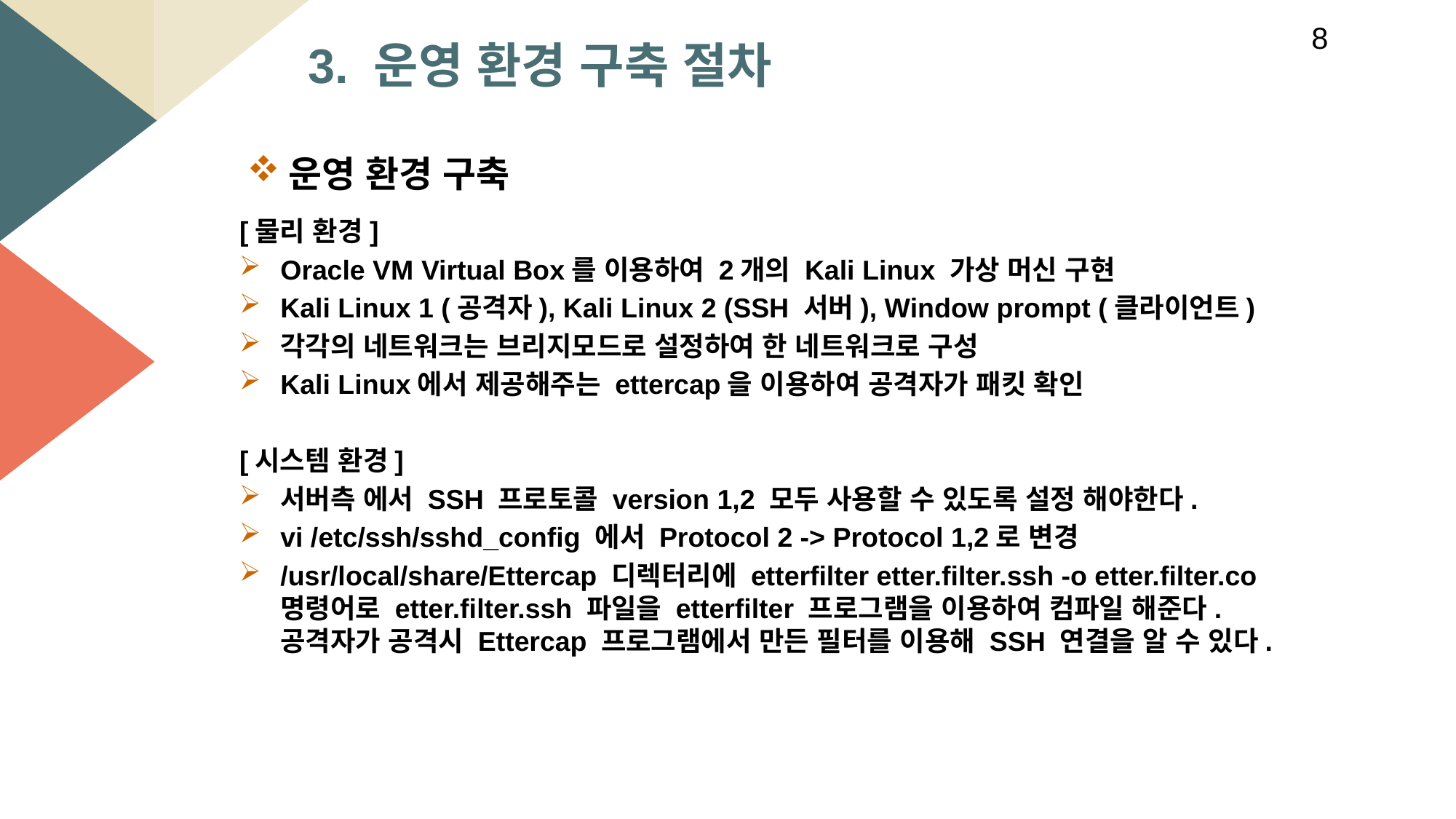

8
3. 운영 환경 구축 절차

운영 환경 구축

[물리 환경]
Oracle VM Virtual Box를 이용하여 2개의 Kali Linux 가상 머신 구현
Kali Linux 1 (공격자), Kali Linux 2 (SSH 서버), Window prompt (클라이언트)
각각의 네트워크는 브리지모드로 설정하여 한 네트워크로 구성
Kali Linux에서 제공해주는 ettercap을 이용하여 공격자가 패킷 확인

[시스템 환경]
서버측 에서 SSH 프로토콜 version 1,2 모두 사용할 수 있도록 설정 해야한다.
vi /etc/ssh/sshd_config 에서 Protocol 2 -> Protocol 1,2로 변경
/usr/local/share/Ettercap 디렉터리에 etterfilter etter.filter.ssh -o etter.filter.co 명령어로 etter.filter.ssh 파일을 etterfilter 프로그램을 이용하여 컴파일 해준다. 공격자가 공격시 Ettercap 프로그램에서 만든 필터를 이용해 SSH 연결을 알 수 있다.